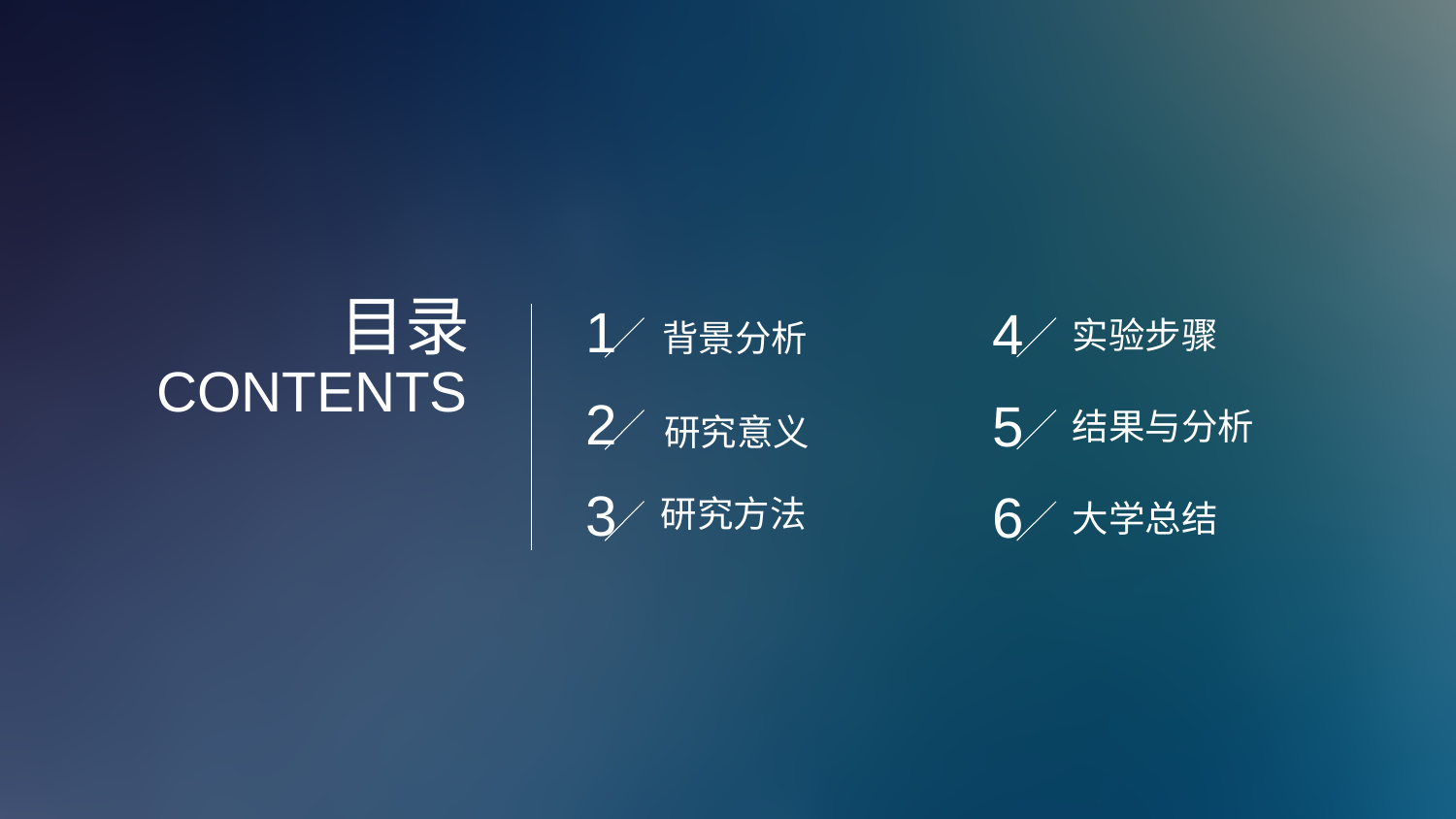

目录
CONTENTS
1
4
实验步骤
背景分析
2
5
结果与分析
研究意义
3
6
研究方法
大学总结